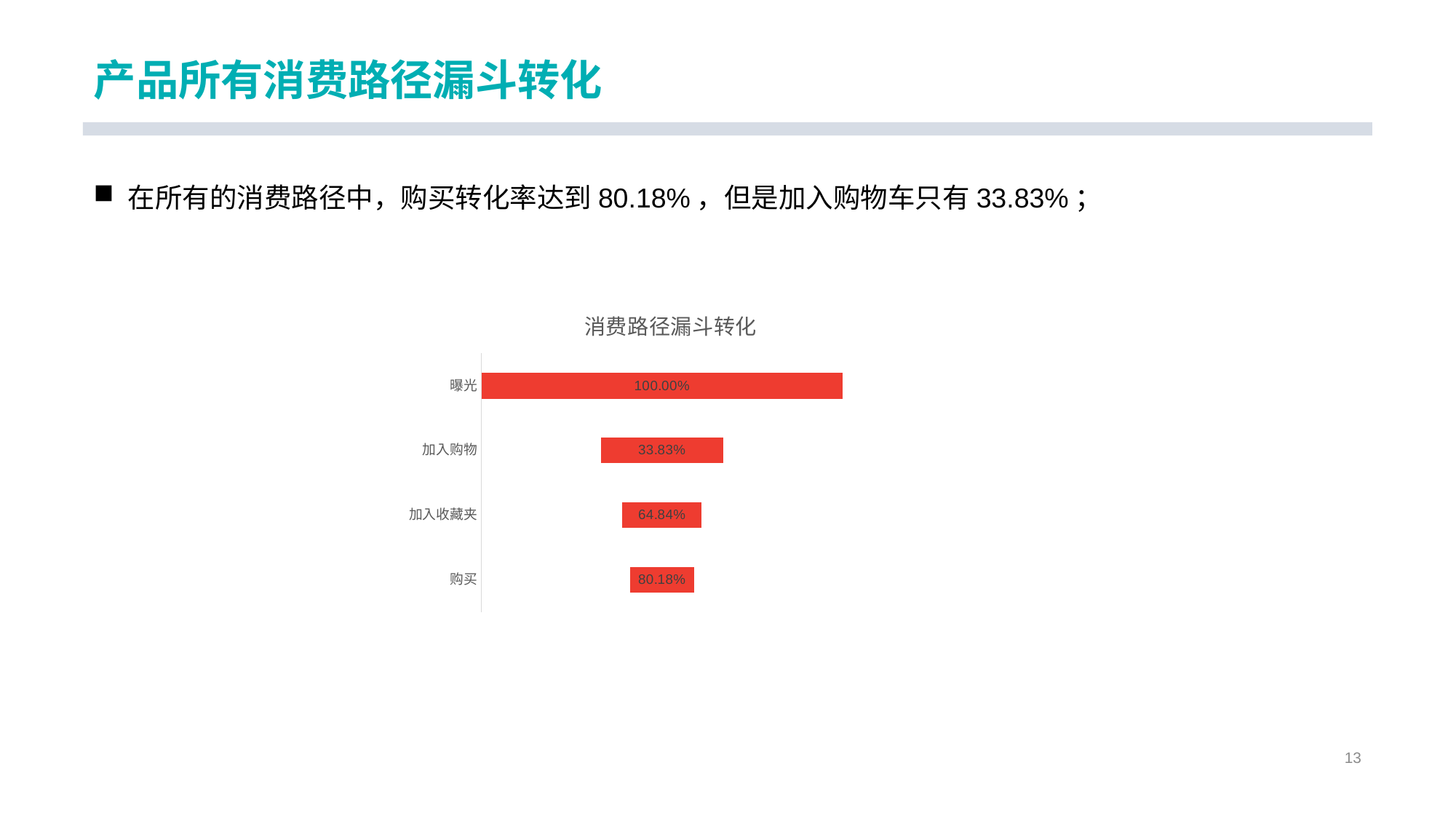

# 产品所有消费路径漏斗转化
在所有的消费路径中，购买转化率达到80.18%，但是加入购物车只有33.83%；

### Chart: 消费路径漏斗转化

| Category |  |  |
|---|---|---|
| 曝光 | 0.0 | 2001.0 |
| 加⼊购物 | 662.0 | 677.0 |
| 加⼊收藏夹 | 781.0 | 439.0 |
| 购买 | 824.5 | 352.0 |
13